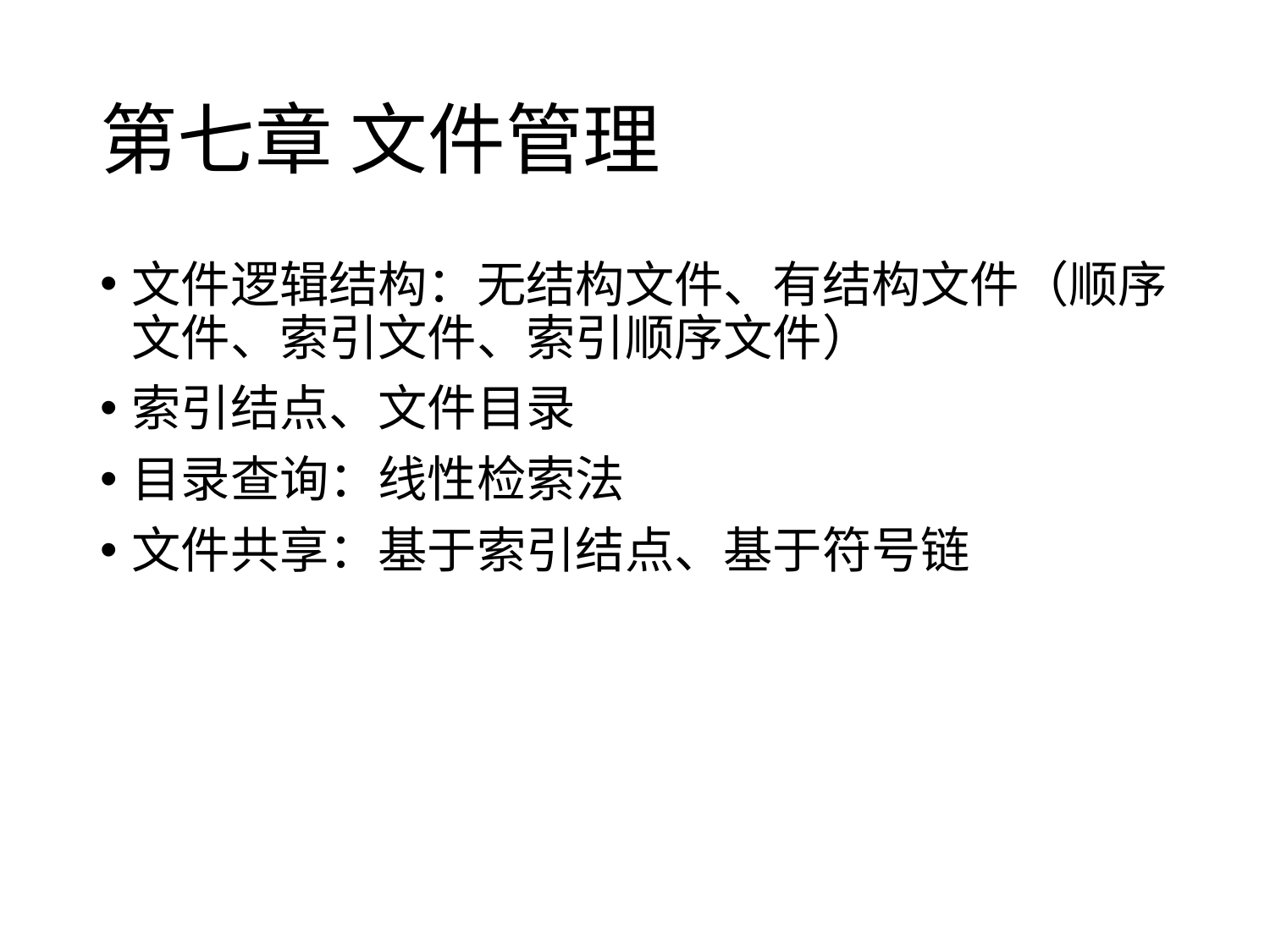

# 第七章 文件管理
文件逻辑结构：无结构文件、有结构文件（顺序文件、索引文件、索引顺序文件）
索引结点、文件目录
目录查询：线性检索法
文件共享：基于索引结点、基于符号链